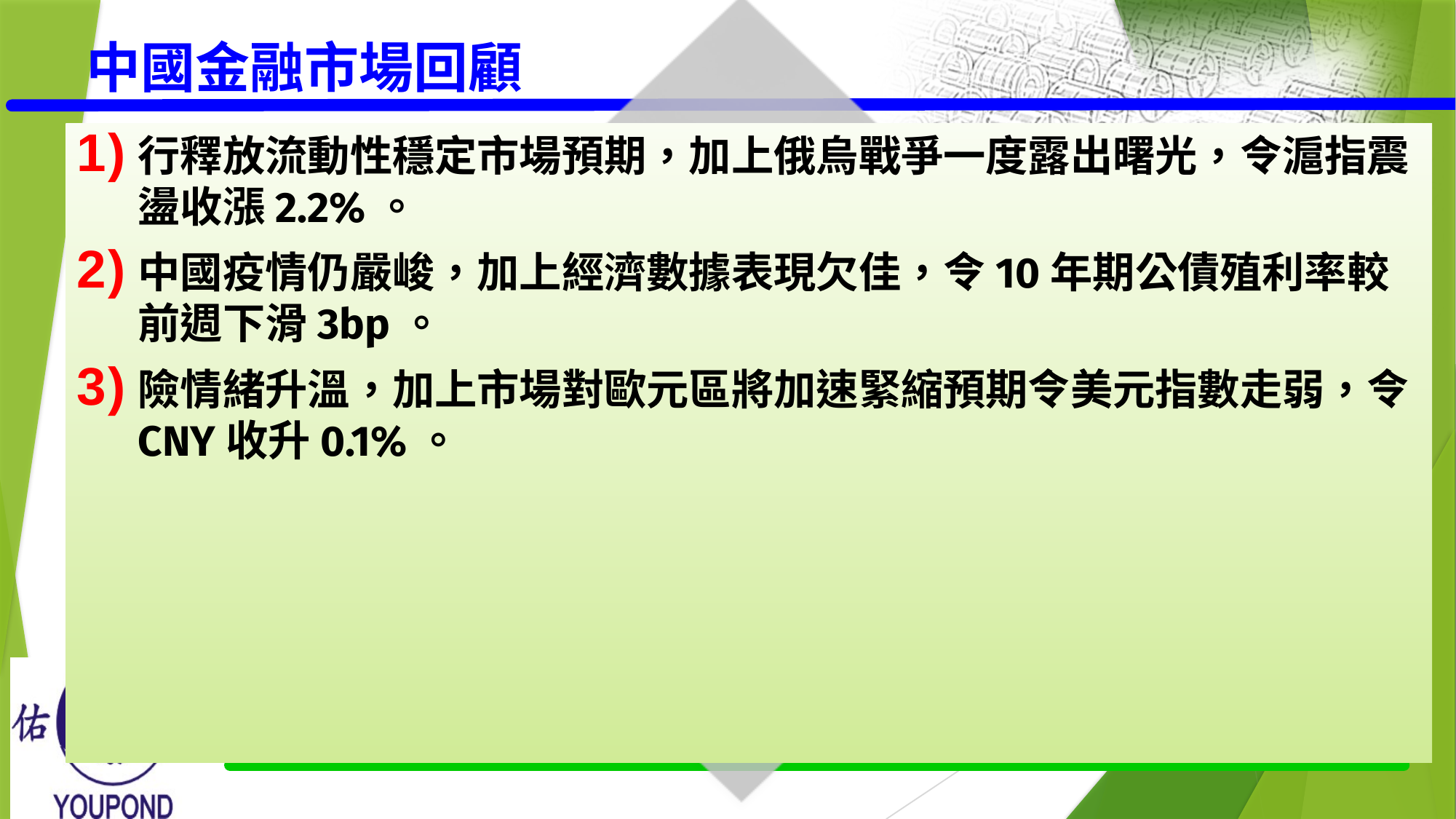

# 中國金融市場回顧
行釋放流動性穩定市場預期，加上俄烏戰爭一度露出曙光，令滬指震盪收漲2.2%。
中國疫情仍嚴峻，加上經濟數據表現欠佳，令10年期公債殖利率較前週下滑3bp。
險情緒升溫，加上市場對歐元區將加速緊縮預期令美元指數走弱，令CNY收升0.1%。